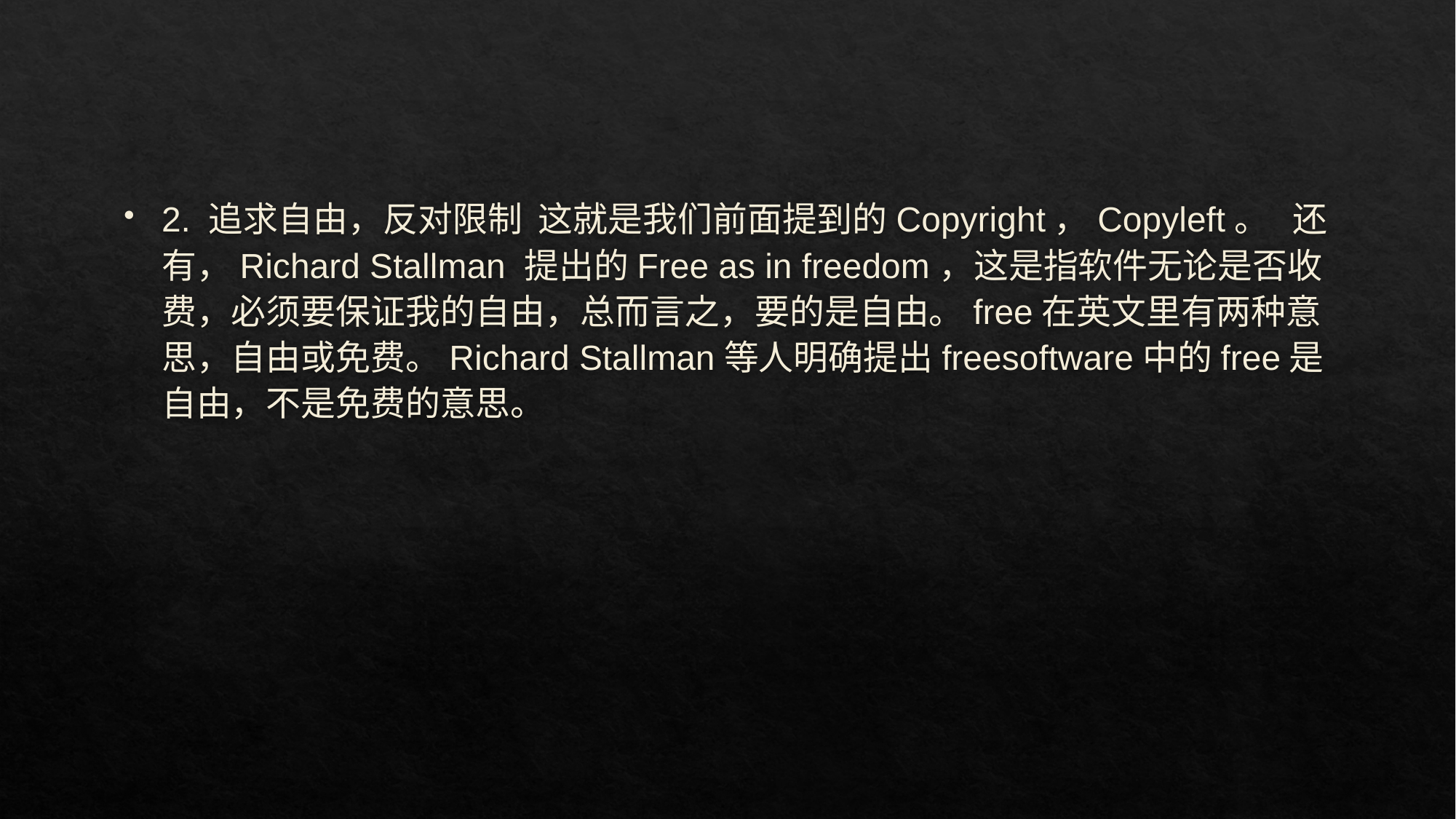

#
2. 追求自由，反对限制  这就是我们前面提到的Copyright，Copyleft。   还有，Richard Stallman 提出的Free as in freedom，这是指软件无论是否收费，必须要保证我的自由，总而言之，要的是自由。free在英文里有两种意思，自由或免费。Richard Stallman等人明确提出freesoftware中的free是自由，不是免费的意思。